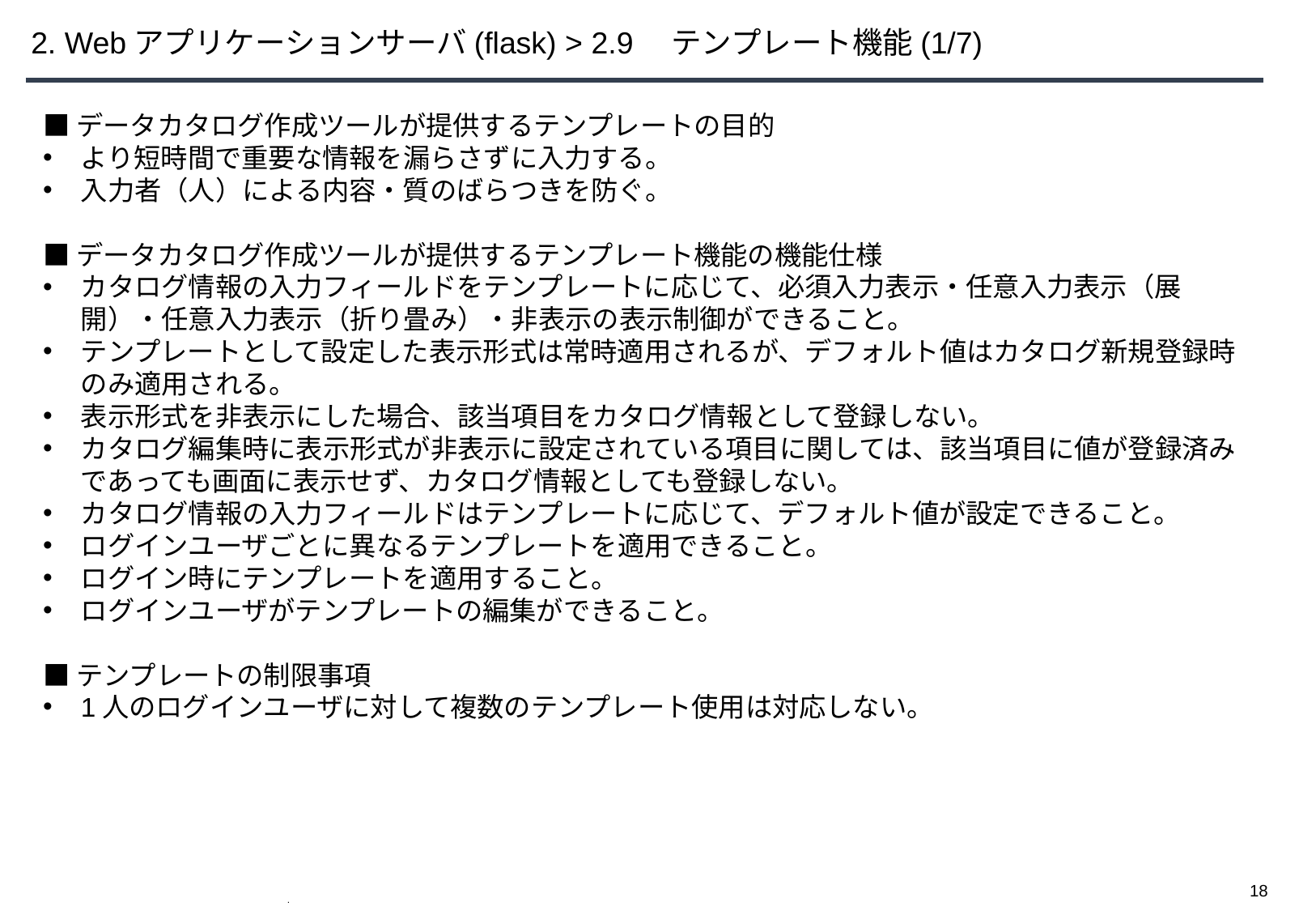

# 2. Webアプリケーションサーバ(flask) > 2.9　テンプレート機能(1/7)
■データカタログ作成ツールが提供するテンプレートの目的
より短時間で重要な情報を漏らさずに入力する。
入力者（人）による内容・質のばらつきを防ぐ。

■データカタログ作成ツールが提供するテンプレート機能の機能仕様
カタログ情報の入力フィールドをテンプレートに応じて、必須入力表示・任意入力表示（展開）・任意入力表示（折り畳み）・非表示の表示制御ができること。
テンプレートとして設定した表示形式は常時適用されるが、デフォルト値はカタログ新規登録時のみ適用される。
表示形式を非表示にした場合、該当項目をカタログ情報として登録しない。
カタログ編集時に表示形式が非表示に設定されている項目に関しては、該当項目に値が登録済みであっても画面に表示せず、カタログ情報としても登録しない。
カタログ情報の入力フィールドはテンプレートに応じて、デフォルト値が設定できること。
ログインユーザごとに異なるテンプレートを適用できること。
ログイン時にテンプレートを適用すること。
ログインユーザがテンプレートの編集ができること。

■テンプレートの制限事項
1人のログインユーザに対して複数のテンプレート使用は対応しない。